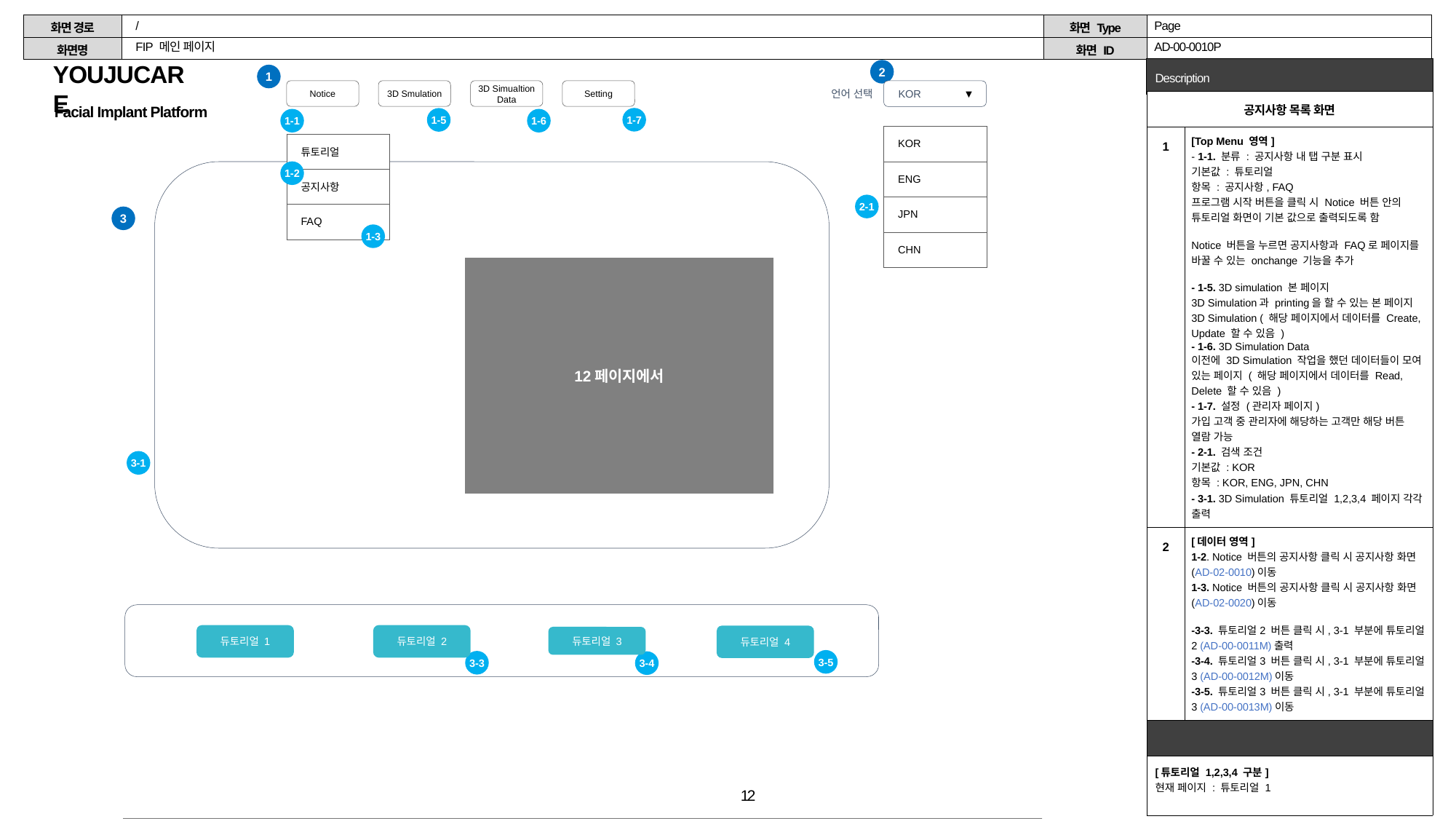

| 2025.01.09 예정\_버전 미정 |
| --- |
| 1월9일 발표 후 수정 사항 정리 |
/
Page
FIP 메인 페이지
AD-00-0010P
2
1
| Alert / Confirm / Validation |  |
| --- | --- |
| 1 | 1-7. 조회값 없음 조건에 맞는 데이터가 없습니다. |
| 2 | 2-2. 상단고정 선택한 항목을 상단 고정 하시겠습니까? 예 : 선택 항목 최상단에 고정처리 후 목록 화면으로 이동   아니오 : Confirm 종료. 현 페이지 유지 2-3. 삭제 선택한 항목을 삭제하시겠습니까? 예 : 선택 항목 삭제 처리 후 목록 화면으로 이동   아니오 : Confirm 종료. 현 페이지 유지 |
YOUJUCARE
언어 선택
Notice
3D Smulation
3D Simualtion
Data
Setting
           ▼
KOR
| 공지사항 목록 화면 |  |
| --- | --- |
| 1 | [Top Menu 영역] - 1-1. 분류 : 공지사항 내 탭 구분 표시 기본값 : 튜토리얼 항목 : 공지사항, FAQ 프로그램 시작 버튼을 클릭 시 Notice 버튼 안의 튜토리얼 화면이 기본 값으로 출력되도록 함 Notice 버튼을 누르면 공지사항과 FAQ로 페이지를 바꿀 수 있는 onchange 기능을 추가 - 1-5. 3D simulation 본 페이지 3D Simulation과 printing을 할 수 있는 본 페이지 3D Simulation ( 해당 페이지에서 데이터를 Create, Update 할 수 있음 ) - 1-6. 3D Simulation Data 이전에 3D Simulation 작업을 했던 데이터들이 모여 있는 페이지 ( 해당 페이지에서 데이터를 Read, Delete 할 수 있음 ) - 1-7. 설정 (관리자 페이지) 가입 고객 중 관리자에 해당하는 고객만 해당 버튼 열람 가능 - 2-1. 검색 조건 기본값 : KOR 항목 : KOR, ENG, JPN, CHN - 3-1. 3D Simulation 튜토리얼 1,2,3,4 페이지 각각 출력 |
| 2 | [데이터 영역] 1-2. Notice 버튼의 공지사항 클릭 시 공지사항 화면(AD-02-0010)이동 1-3. Notice 버튼의 공지사항 클릭 시 공지사항 화면(AD-02-0020)이동 -3-3. 튜토리얼2 버튼 클릭 시, 3-1 부분에 튜토리얼2 (AD-00-0011M)출력 -3-4. 튜토리얼3 버튼 클릭 시, 3-1 부분에 튜토리얼3 (AD-00-0012M)이동 -3-5. 튜토리얼3 버튼 클릭 시, 3-1 부분에 튜토리얼3 (AD-00-0013M)이동 |
| Note |  |
| [튜토리얼 1,2,3,4 구분] 현재 페이지 : 튜토리얼 1 |  |
Facial Implant Platform
1-7
1-5
1-1
1-6
| KOR |
| --- |
| ENG |
| JPN |
| CHN |
| 튜토리얼 |
| --- |
| 공지사항 |
| FAQ |
1-2

2-1
3
1-3
12페이지에서
3-1

듀토리얼 1
듀토리얼 2
듀토리얼 4
듀토리얼 3
3-5
3-3
3-4
다음 페이지 이어서